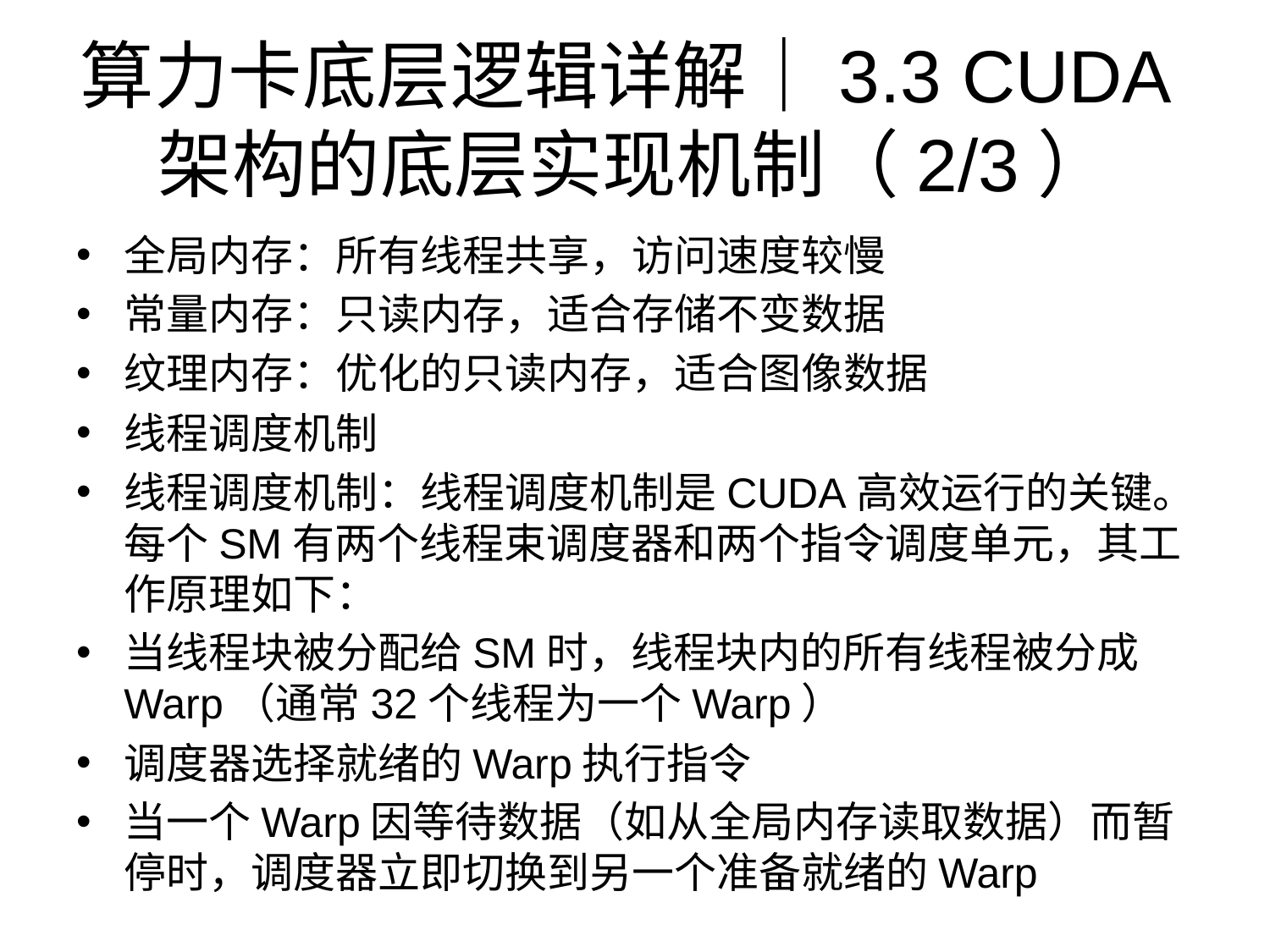

# 算力卡底层逻辑详解｜3.3 CUDA架构的底层实现机制（2/3）
全局内存：所有线程共享，访问速度较慢
常量内存：只读内存，适合存储不变数据
纹理内存：优化的只读内存，适合图像数据
线程调度机制
线程调度机制：线程调度机制是CUDA高效运行的关键。每个SM有两个线程束调度器和两个指令调度单元，其工作原理如下：
当线程块被分配给SM时，线程块内的所有线程被分成Warp（通常32个线程为一个Warp）
调度器选择就绪的Warp执行指令
当一个Warp因等待数据（如从全局内存读取数据）而暂停时，调度器立即切换到另一个准备就绪的Warp